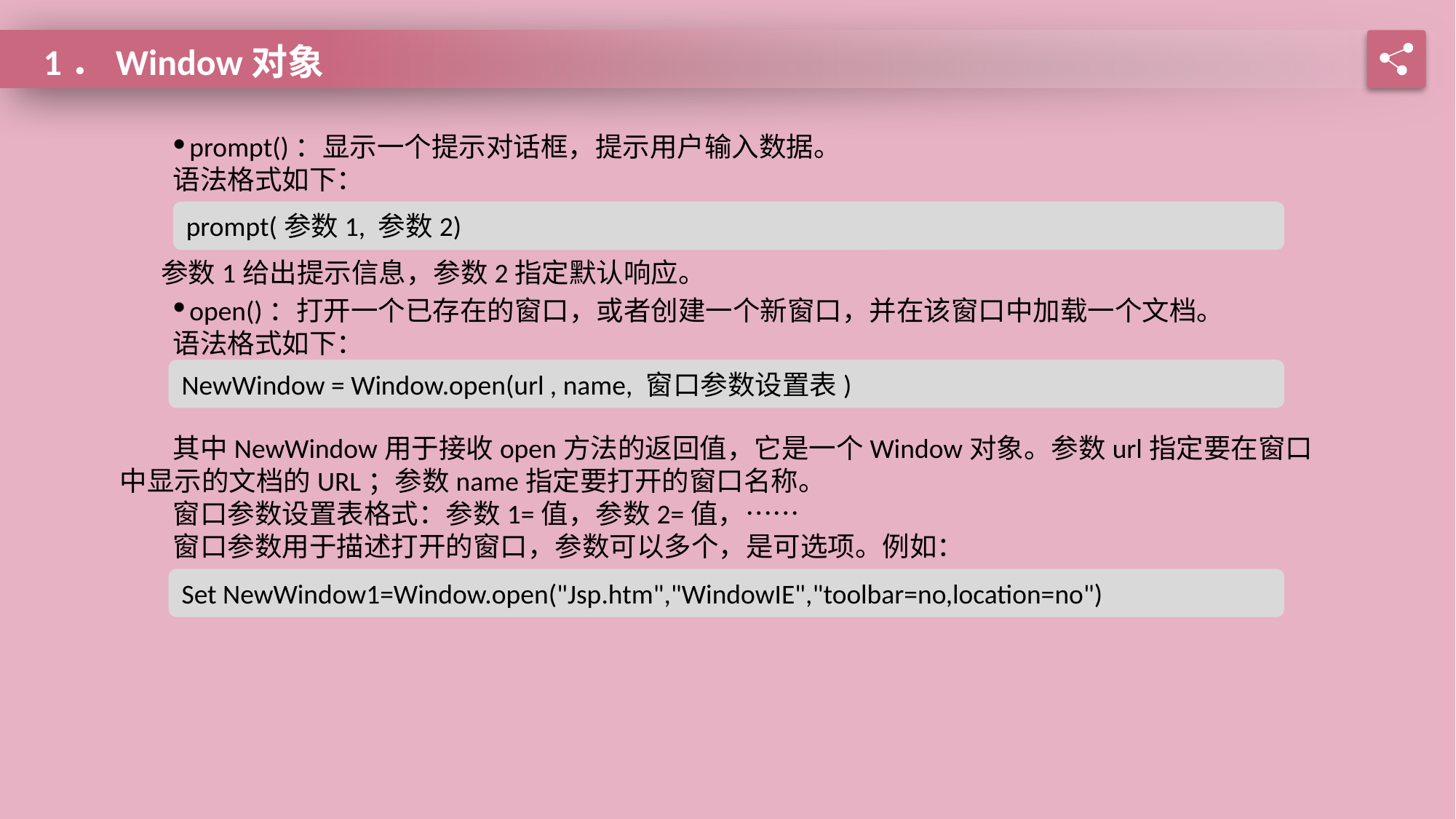

1．Window对象
prompt()：显示一个提示对话框，提示用户输入数据。
语法格式如下：
prompt(参数1, 参数2)
参数1给出提示信息，参数2指定默认响应。
open()：打开一个已存在的窗口，或者创建一个新窗口，并在该窗口中加载一个文档。
语法格式如下：
NewWindow = Window.open(url , name, 窗口参数设置表)
其中NewWindow用于接收open方法的返回值，它是一个Window对象。参数url指定要在窗口中显示的文档的URL；参数name指定要打开的窗口名称。
窗口参数设置表格式：参数1=值，参数2=值，……
窗口参数用于描述打开的窗口，参数可以多个，是可选项。例如：
Set NewWindow1=Window.open("Jsp.htm","WindowIE","toolbar=no,location=no")